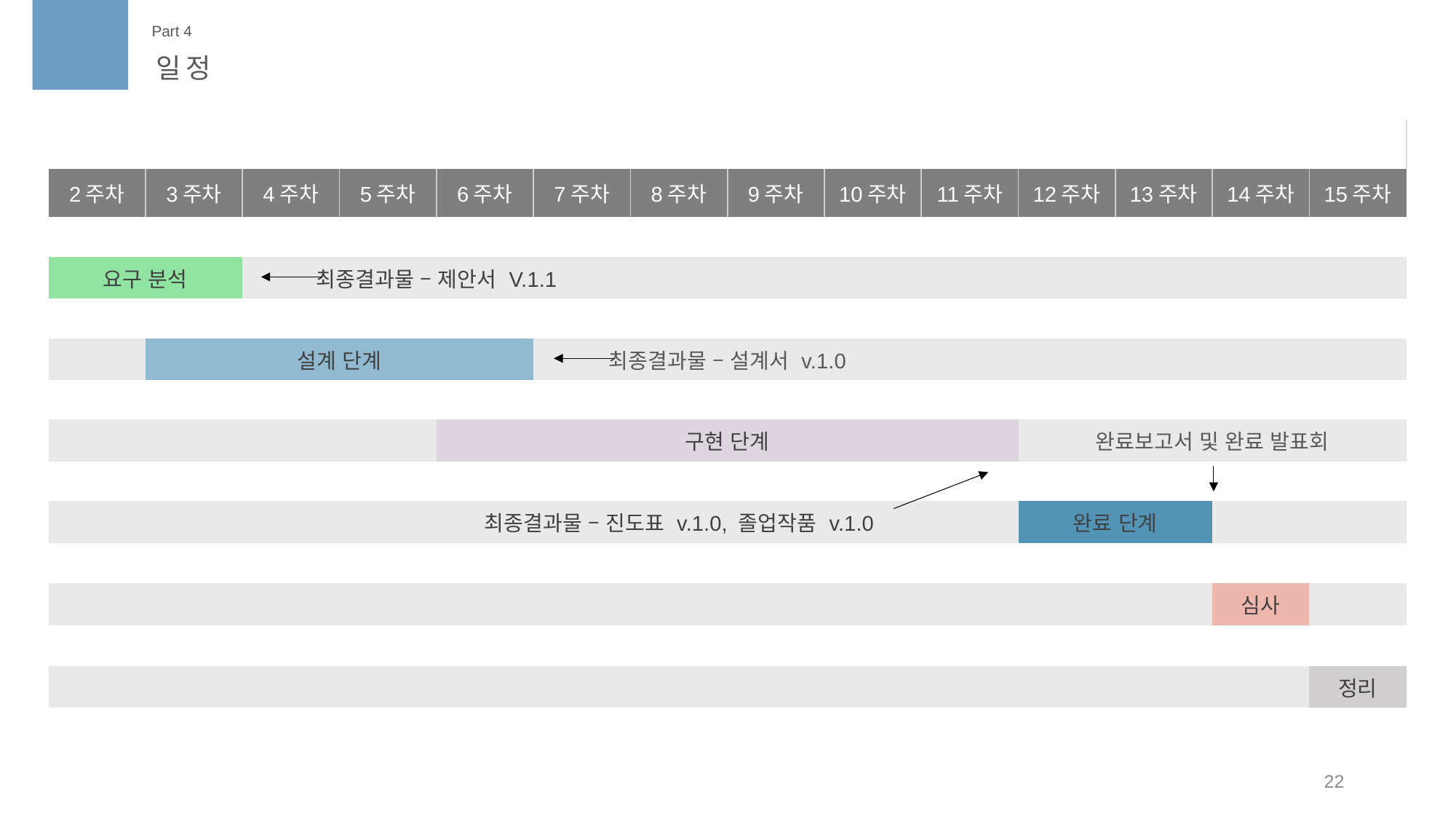

Part 4
일정
| ` |  |  |  | ` |  |  |  |  |  |  |  |  |  |
| --- | --- | --- | --- | --- | --- | --- | --- | --- | --- | --- | --- | --- | --- |
| 2주차 | 3주차 | 4주차 | 5주차 | 6주차 | 7주차 | 8주차 | 9주차 | 10주차 | 11주차 | 12주차 | 13주차 | 14주차 | 15주차 |
|  |  |  |  |  |  |  |  |  |  |  |  |  |  |
| 요구 분석 |  | 최종결과물 – 제안서 V.1.1 |  |  |  |  |  |  |  |  |  |  |  |
|  |  |  |  |  |  |  |  |  |  |  |  |  |  |
|  | 설계 단계 |  |  |  | 최종결과물 – 설계서 v.1.0 |  |  |  |  |  |  |  |  |
|  |  |  |  |  |  |  |  |  |  |  |  |  |  |
|  |  |  |  | 구현 단계 |  |  |  |  |  | 완료보고서 및 완료 발표회 |  |  |  |
|  |  |  |  |  |  |  |  |  |  |  |  |  |  |
|  |  |  |  | 최종결과물 – 진도표 v.1.0, 졸업작품 v.1.0 | 최종결과물 – 진도표 v.1.0, 졸업작품 v.1.0 | 최종결과물 – 진도표 v.1.0, 졸업작품 v.1.0 |  |  |  | 완료 단계 |  |  |  |
|  |  |  |  |  |  |  |  |  |  |  |  |  |  |
|  |  |  |  |  |  |  |  |  |  |  |  | 심사 |  |
|  |  |  |  |  |  |  |  |  |  |  |  |  |  |
|  |  |  |  |  |  |  |  |  |  |  |  |  | 정리 |
22